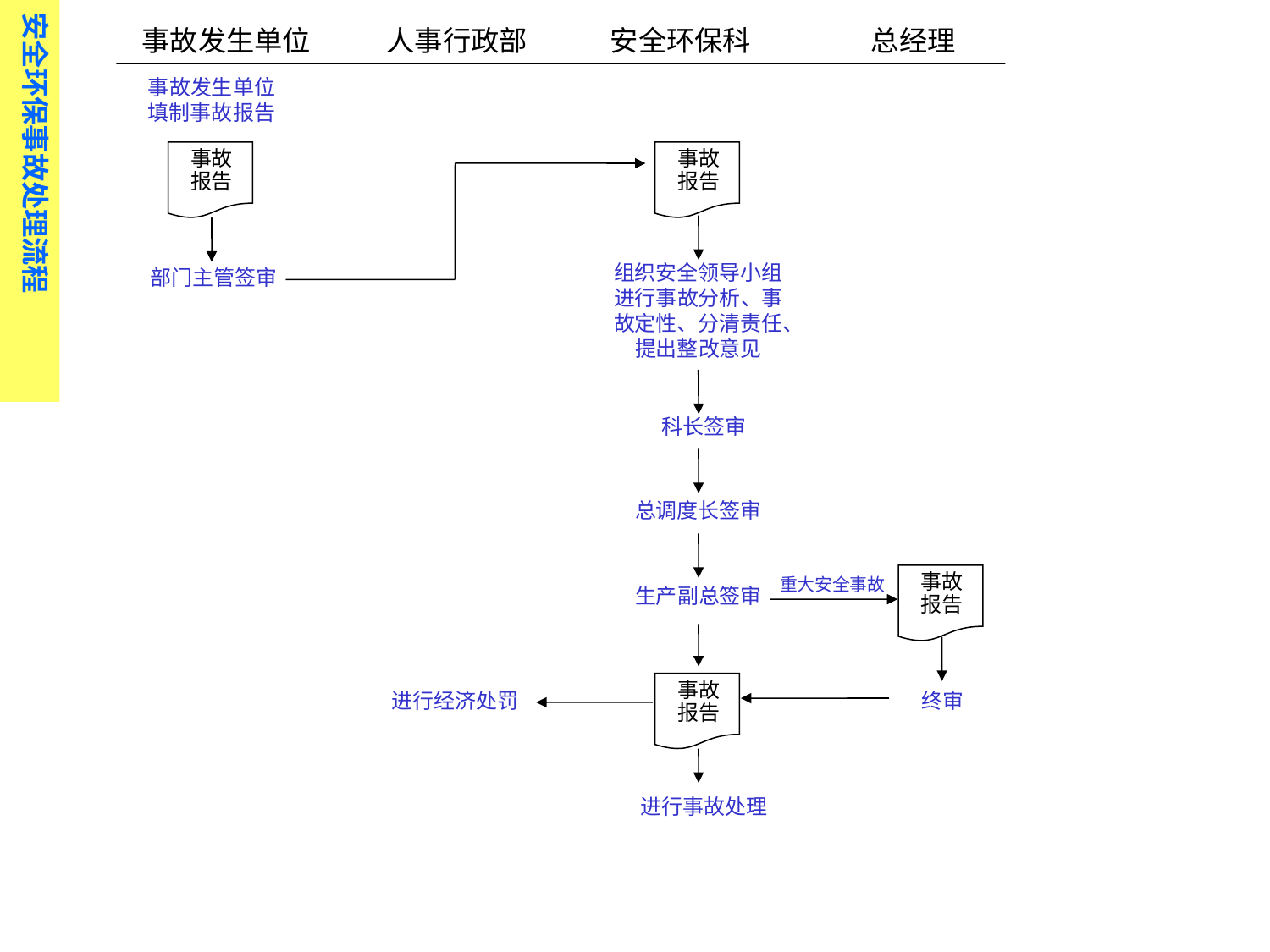

安全环保事故处理流程
 事故发生单位            人事行政部             安全环保科                   总经理

事故发生单位填制事故报告

事故报告

事故报告

组织安全领导小组进行事故分析、事故定性、分清责任、提出整改意见
部门主管签审

科长签审

总调度长签审

事故报告
重大安全事故
生产副总签审

事故报告
进行经济处罚
终审

进行事故处理
95